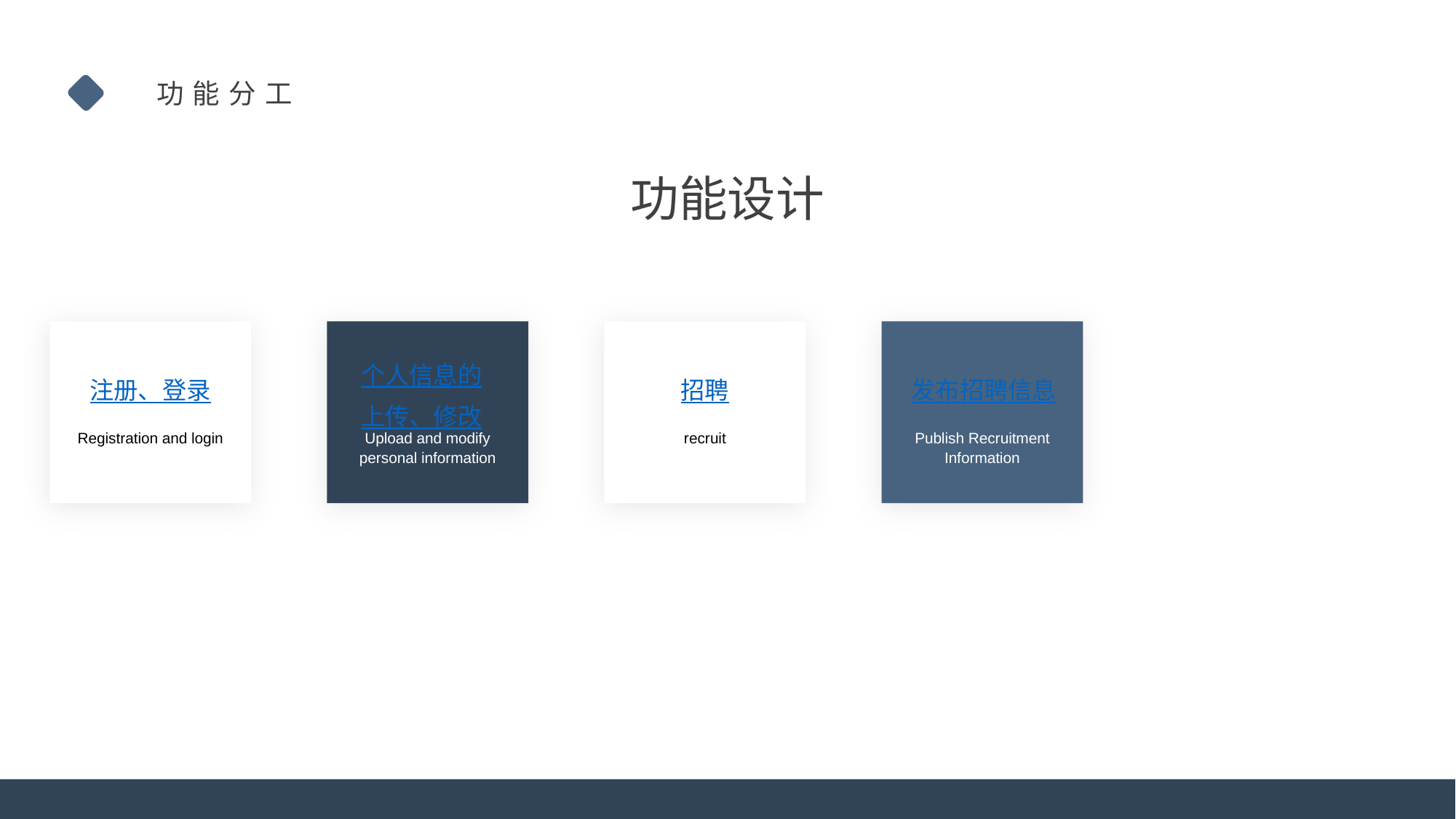

功能分工

功能设计

个人信息的上传、修改
Upload and modify personal information
注册、登录
Registration and login
招聘

recruit
发布招聘信息
Publish Recruitment Information